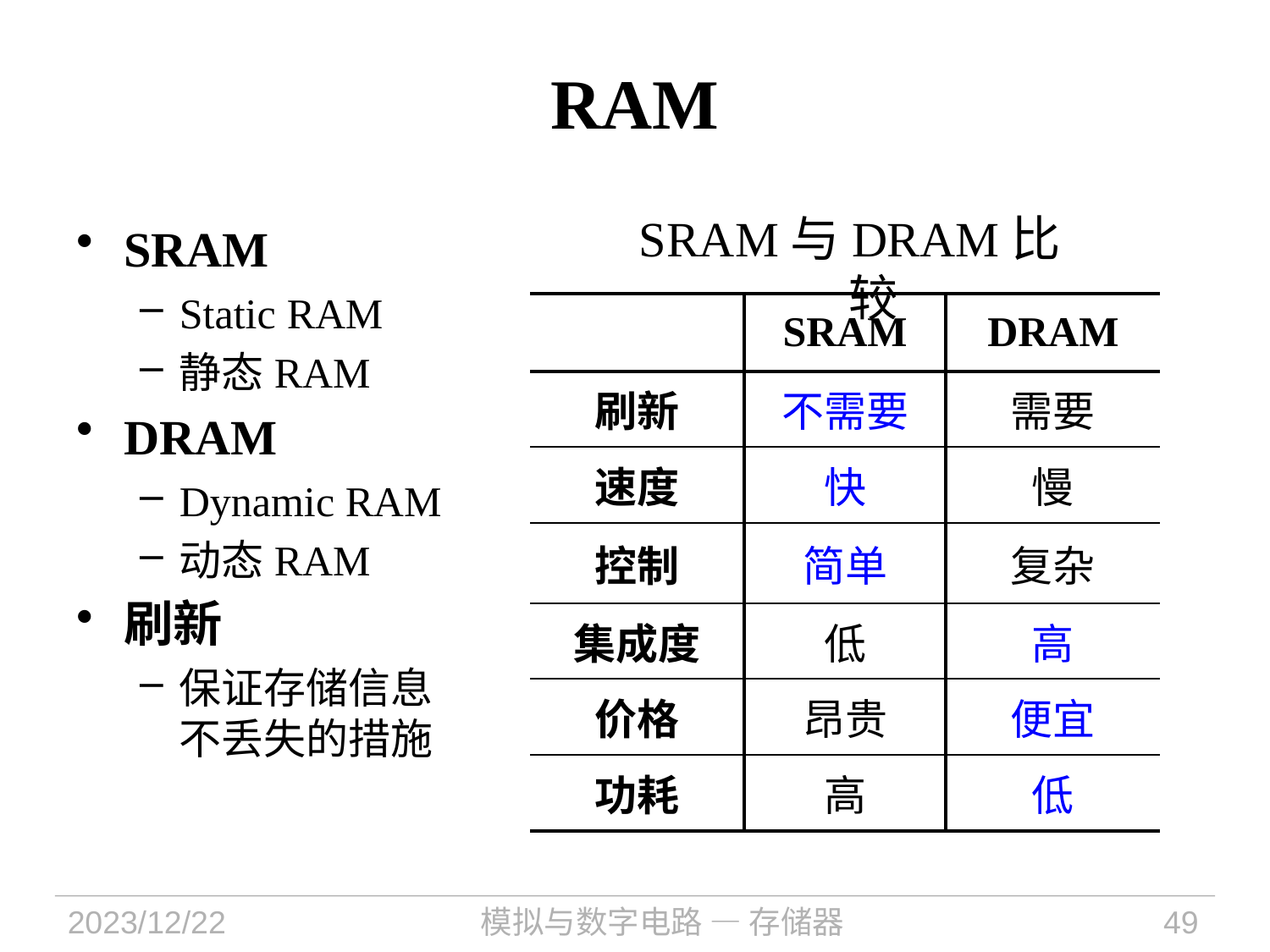

# RAM
SRAM与DRAM比较
SRAM
Static RAM
静态RAM
DRAM
Dynamic RAM
动态RAM
刷新
保证存储信息不丢失的措施
|  | SRAM | DRAM |
| --- | --- | --- |
| 刷新 | 不需要 | 需要 |
| 速度 | 快 | 慢 |
| 控制 | 简单 | 复杂 |
| 集成度 | 低 | 高 |
| 价格 | 昂贵 | 便宜 |
| 功耗 | 高 | 低 |
2023/12/22
模拟与数字电路 — 存储器
49